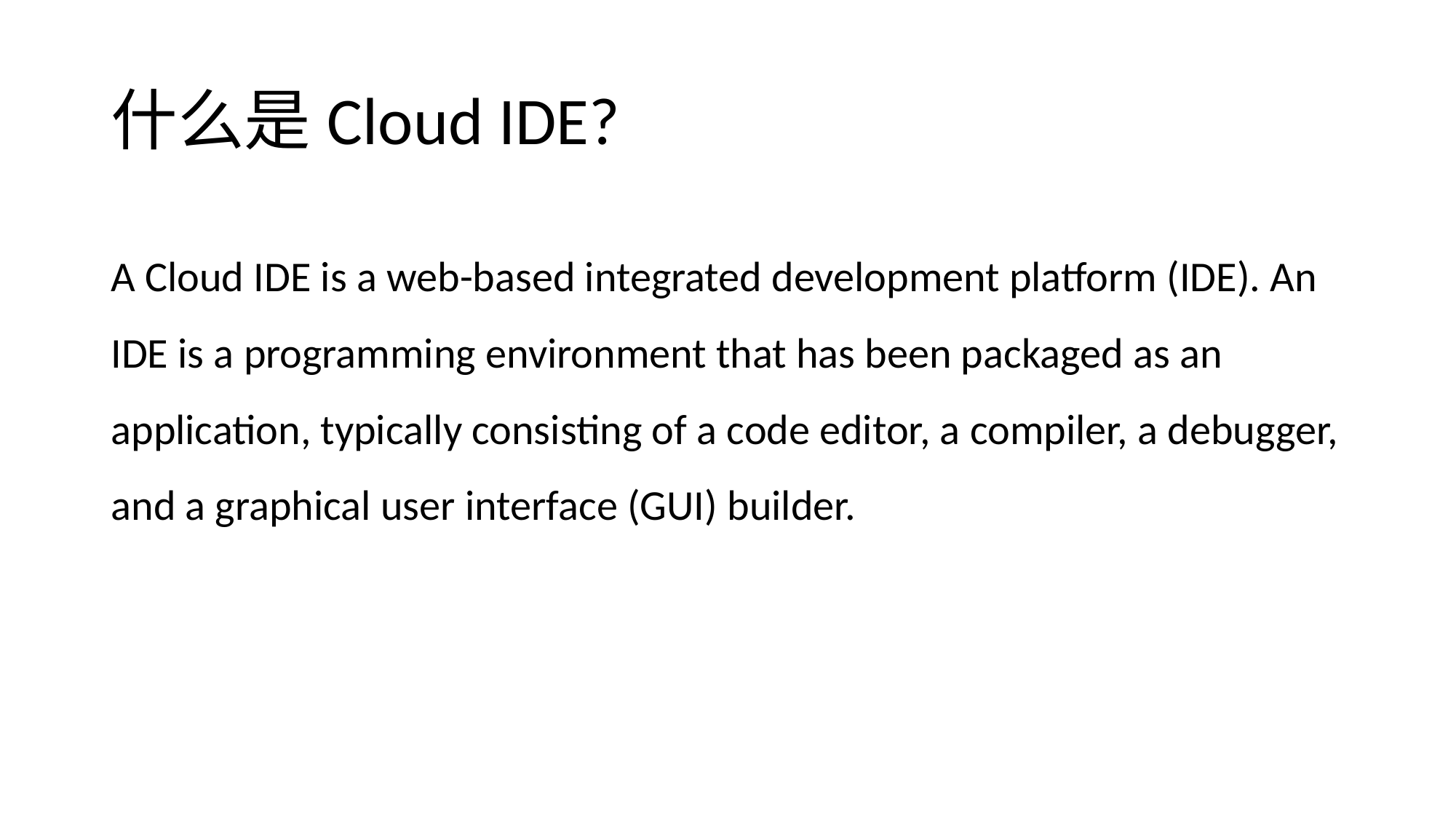

# 什么是Cloud IDE?
A Cloud IDE is a web-based integrated development platform (IDE). An IDE is a programming environment that has been packaged as an application, typically consisting of a code editor, a compiler, a debugger, and a graphical user interface (GUI) builder.